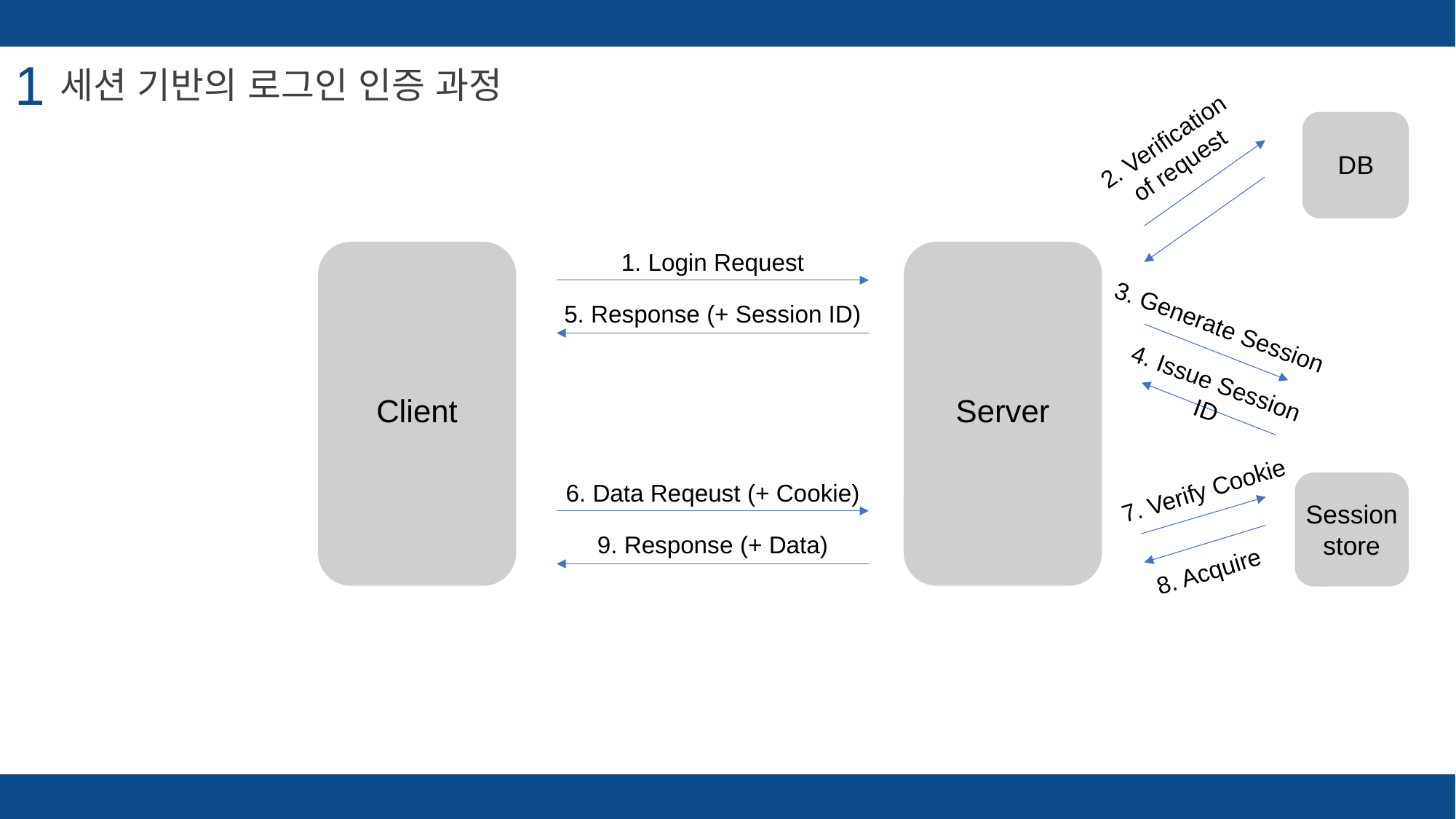

1
세션 기반의 로그인 인증 과정

2. Verification of request
DB

1. Login Request

5. Response (+ Session ID)
3. Generate Session
4. Issue Session ID
Client
Server
7. Verify Cookie
6. Data Reqeust (+ Cookie)

Session store
9. Response (+ Data)
8. Acquire